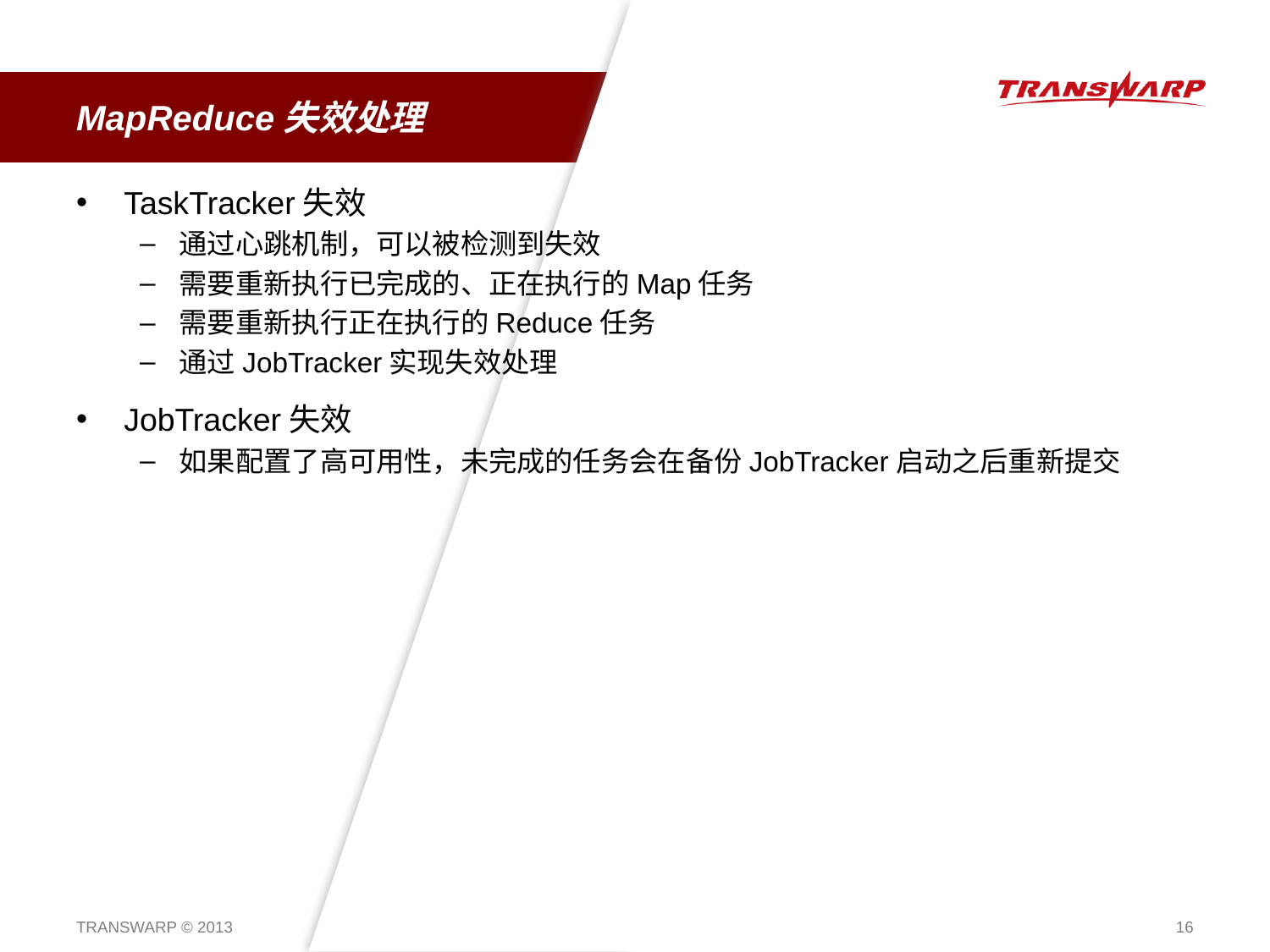

# MapReduce失效处理
TaskTracker失效
通过心跳机制，可以被检测到失效
需要重新执行已完成的、正在执行的Map任务
需要重新执行正在执行的Reduce任务
通过JobTracker实现失效处理
JobTracker失效
如果配置了高可用性，未完成的任务会在备份JobTracker启动之后重新提交

TRANSWARP © 2013
16